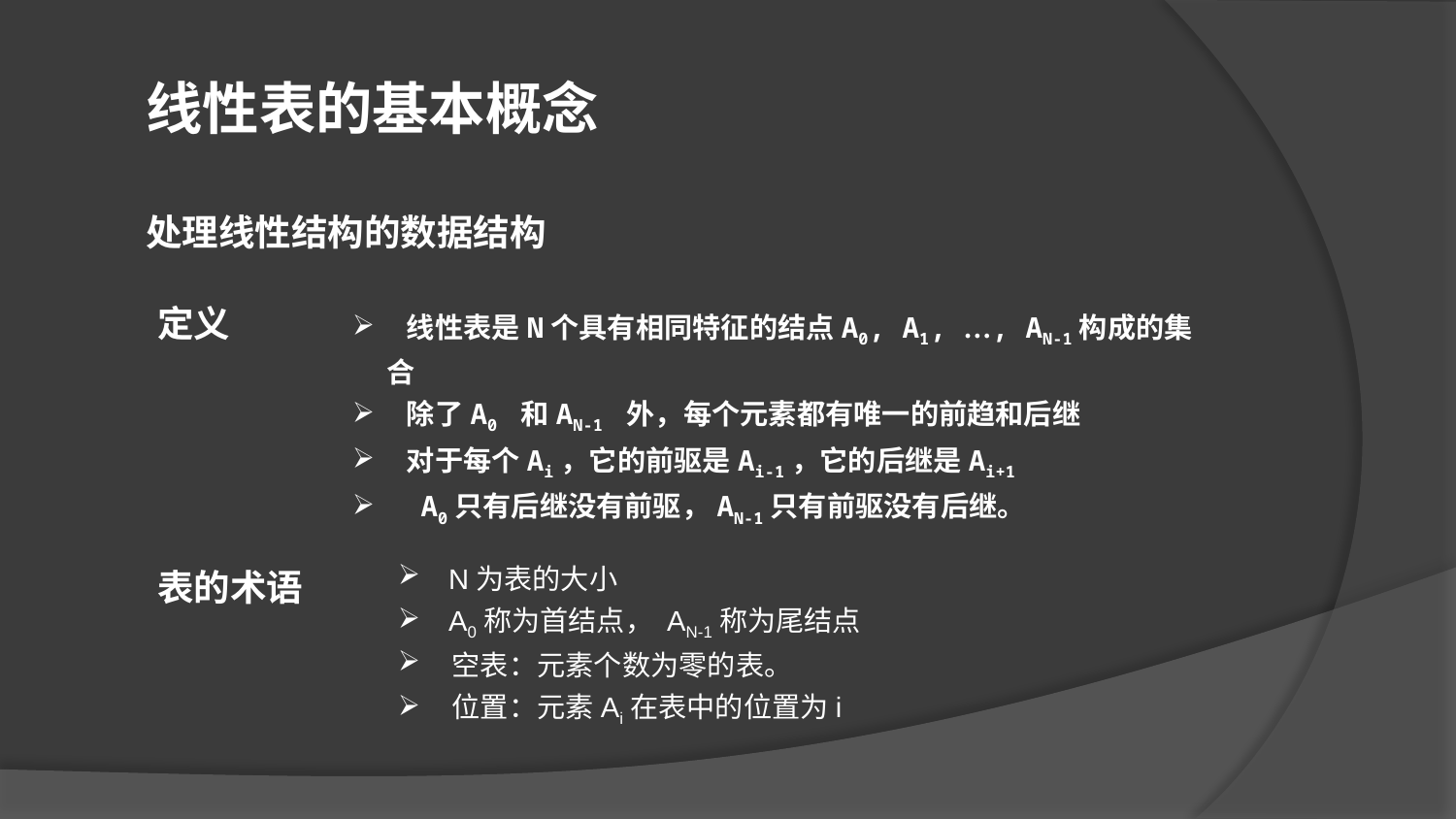

线性表的基本概念
处理线性结构的数据结构
定义
  线性表是N个具有相同特征的结点A0, A1, …, AN-1构成的集合
  除了A0 和AN-1 外，每个元素都有唯一的前趋和后继
  对于每个Ai，它的前驱是Ai-1，它的后继是Ai+1
  A0只有后继没有前驱，AN-1只有前驱没有后继。
表的术语
  N为表的大小
  A0称为首结点， AN-1称为尾结点
  空表：元素个数为零的表。
  位置：元素Ai在表中的位置为i